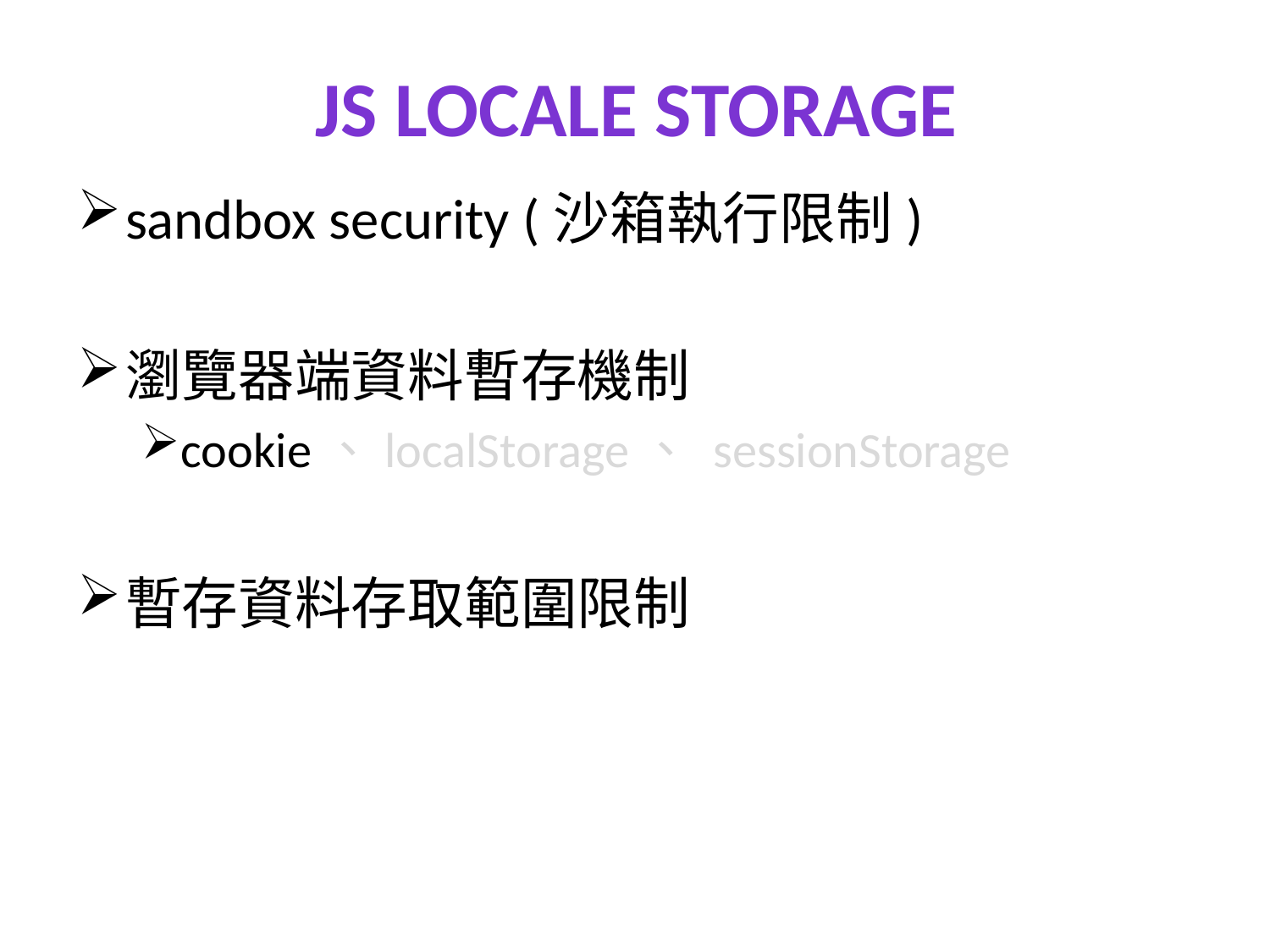

# JS locale storage
sandbox security (沙箱執行限制)

瀏覽器端資料暫存機制
cookie、localStorage、 sessionStorage

暫存資料存取範圍限制